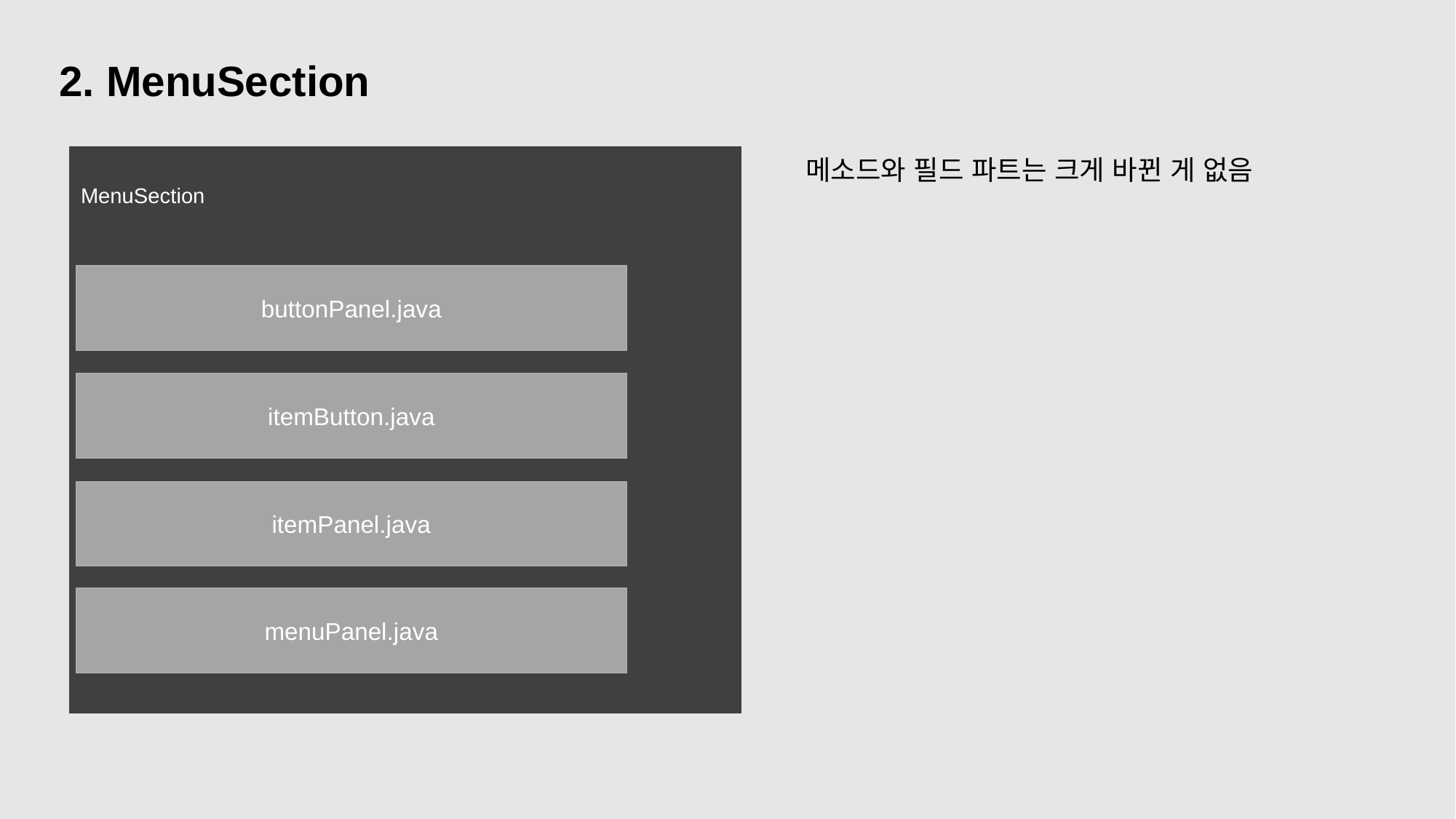

2. MenuSection

MenuSection
buttonPanel.java
itemButton.java
itemPanel.java
menuPanel.java
메소드와 필드 파트는 크게 바뀐 게 없음